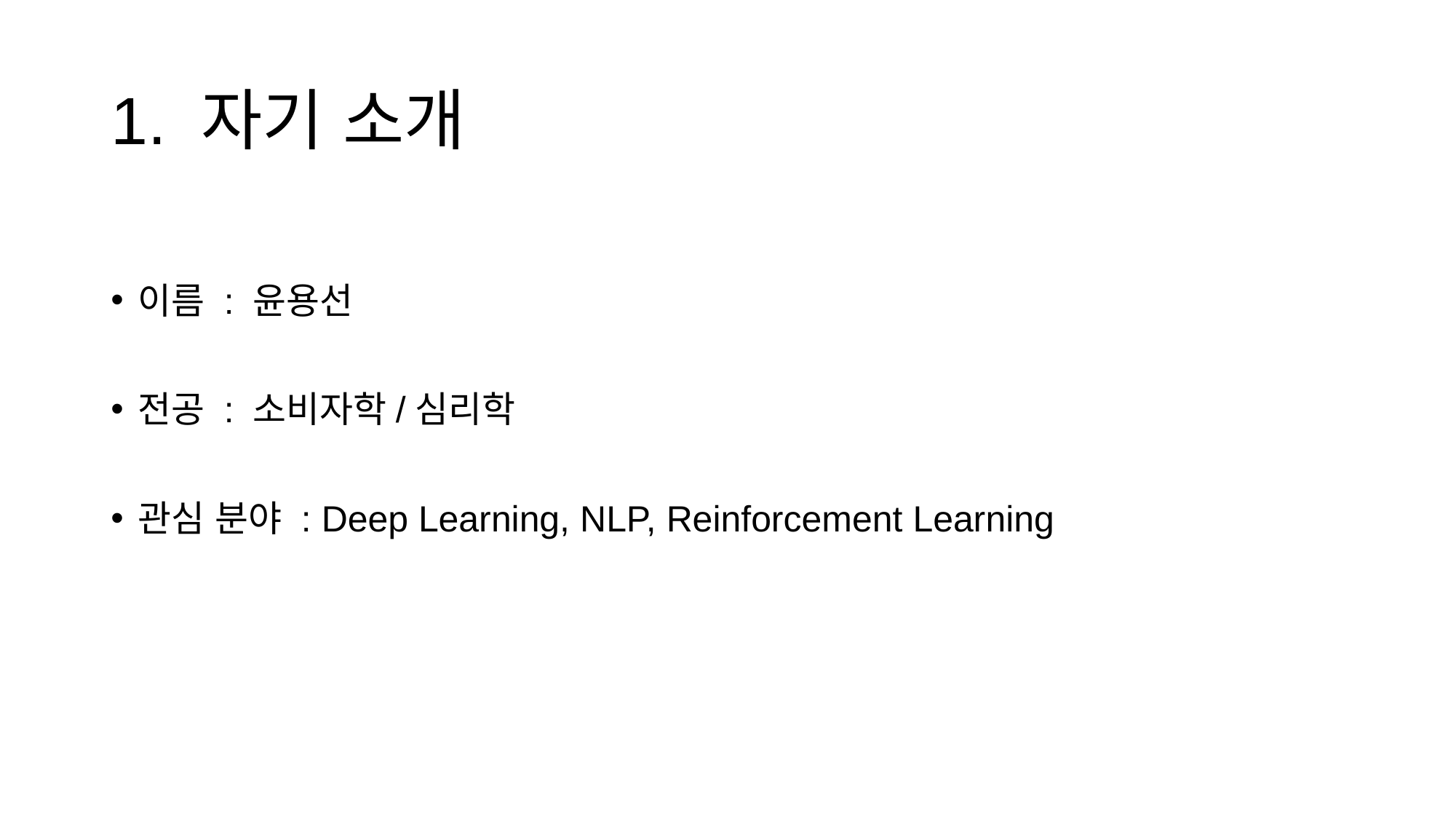

# 1. 자기 소개

이름 : 윤용선

전공 : 소비자학/심리학

관심 분야 : Deep Learning, NLP, Reinforcement Learning